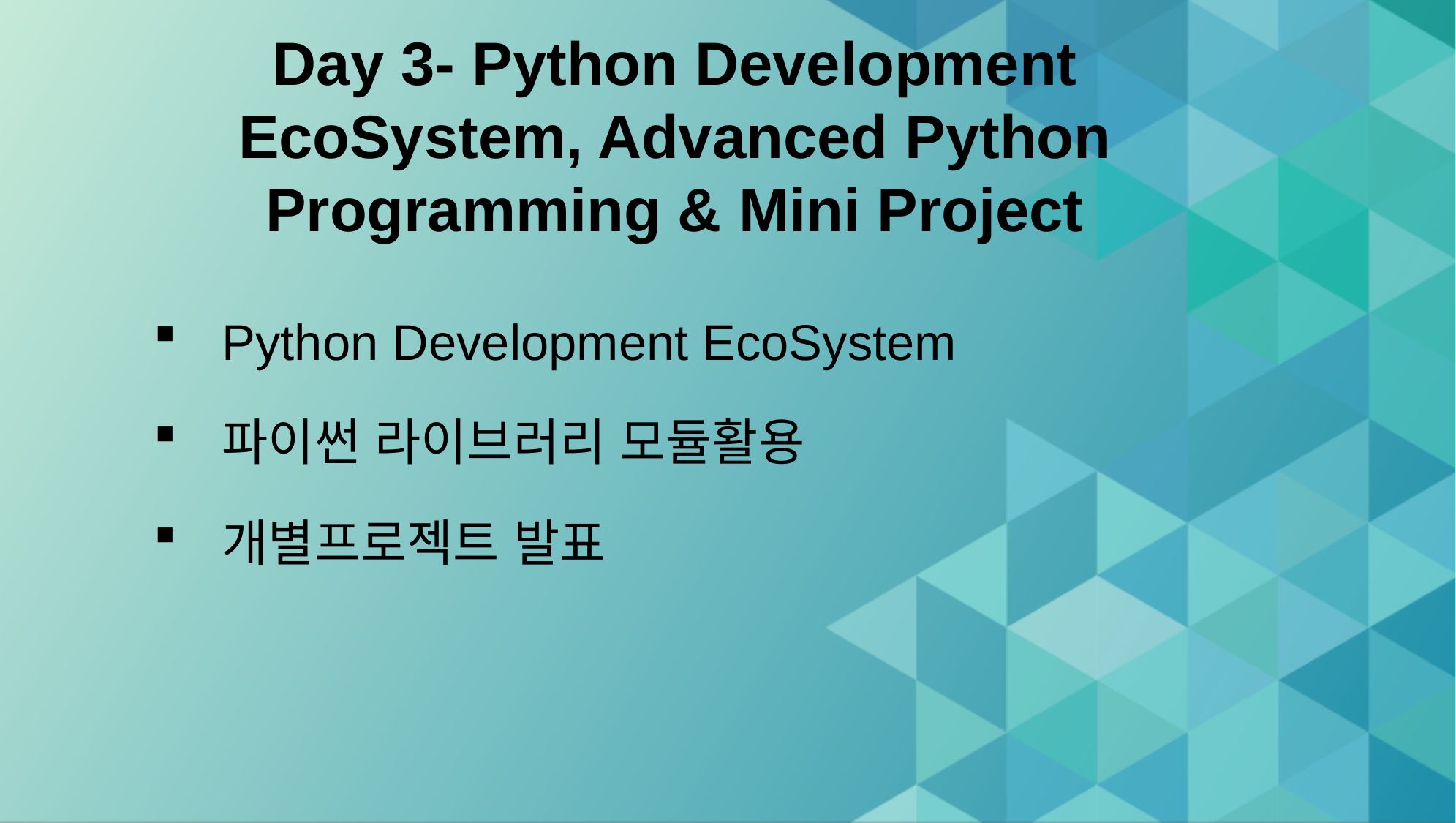

# Day 3- Python Development EcoSystem, Advanced Python Programming & Mini Project
Python Development EcoSystem
파이썬 라이브러리 모듈활용
개별프로젝트 발표